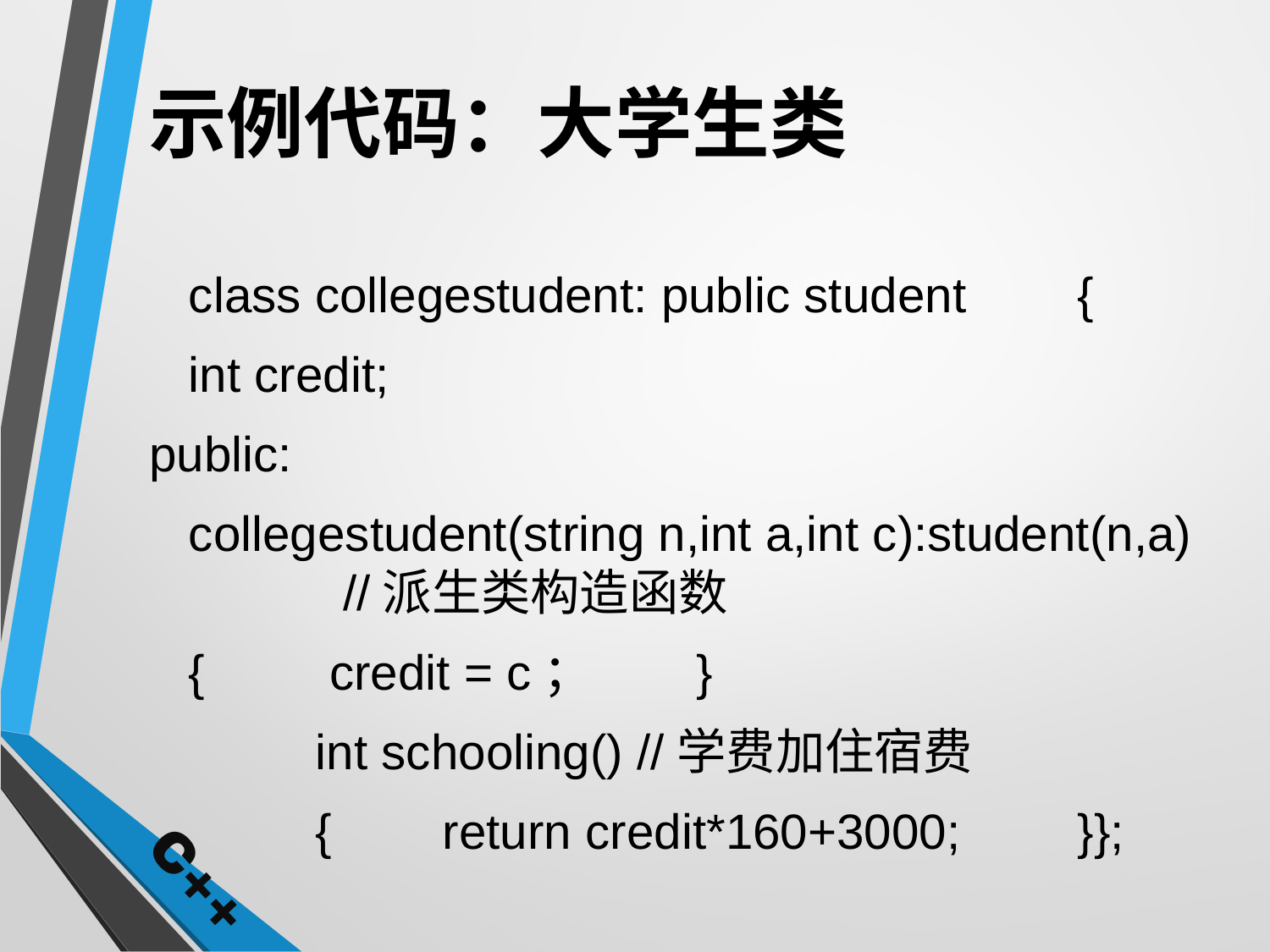

# 示例代码：大学生类
	class collegestudent: public student	{
	int credit;
public:
	collegestudent(string n,int a,int c):student(n,a)	  //派生类构造函数
	{	 credit = c；	}
		int schooling() //学费加住宿费
		{	return credit*160+3000;	}};